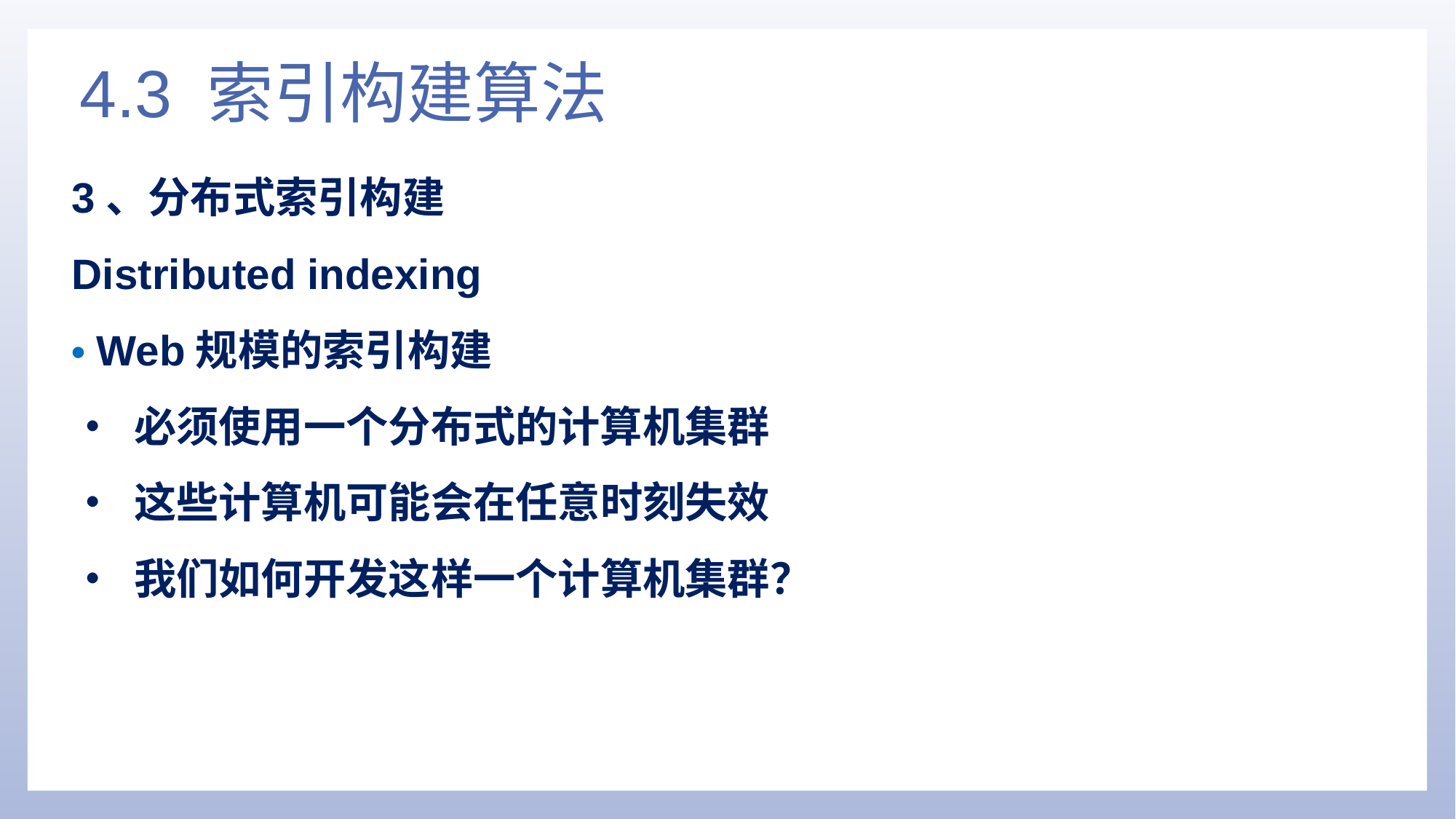

# 4.3 索引构建算法
3、分布式索引构建
Distributed indexing
• Web规模的索引构建
• 必须使用一个分布式的计算机集群
• 这些计算机可能会在任意时刻失效
• 我们如何开发这样一个计算机集群？